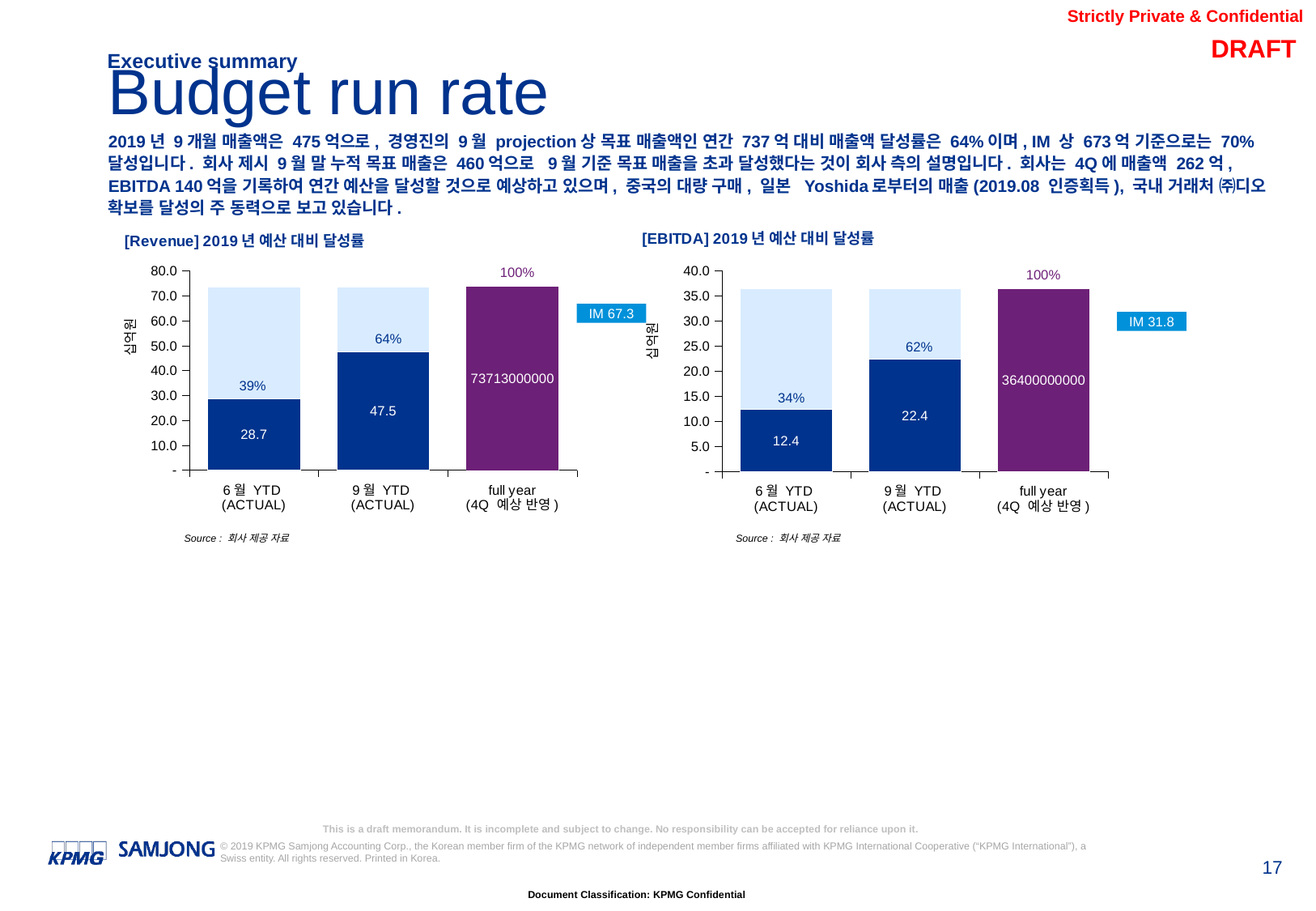

Executive summary
Budget run rate
2019년 9개월 매출액은 475억으로, 경영진의 9월 projection상 목표 매출액인 연간 737억 대비 매출액 달성률은 64%이며, IM 상 673억 기준으로는 70% 달성입니다. 회사 제시 9월 말 누적 목표 매출은 460억으로  9월 기준 목표 매출을 초과 달성했다는 것이 회사 측의 설명입니다. 회사는 4Q에 매출액 262억, EBITDA 140억을 기록하여 연간 예산을 달성할 것으로 예상하고 있으며, 중국의 대량 구매, 일본  Yoshida로부터의 매출(2019.08 인증획득), 국내 거래처 ㈜디오 확보를 달성의 주 동력으로 보고 있습니다.

### Chart: [EBITDA] 2019년 예산 대비 달성률

| Category | Actual | Mgt projection | 2019년 연간 |
|---|---|---|---|
| 6월 YTD
(ACTUAL) | 12406615345.0 | 23993384655.0 | None |
| 9월 YTD
(ACTUAL) | 22400000000.0 | 14000000000.0 | None |
| full year
(4Q 예상 반영) | None | None | 36400000000.0 |

### Chart: [Revenue] 2019년 예산 대비 달성률

| Category | Actual | Mgt projection | 2019년 연간 |
|---|---|---|---|
| 6월 YTD
(ACTUAL) | 28695508601.0 | 45004491399.0 | None |
| 9월 YTD
(ACTUAL) | 47513000000.0 | 26187000000.0 | None |
| full year
(4Q 예상 반영) | 0.0 | 0.0 | 73713000000.0 |
100%
100%
6
IM 67.3
IM 31.8
64%
62%
39%
34%
Source : 회사 제공 자료
Source : 회사 제공 자료